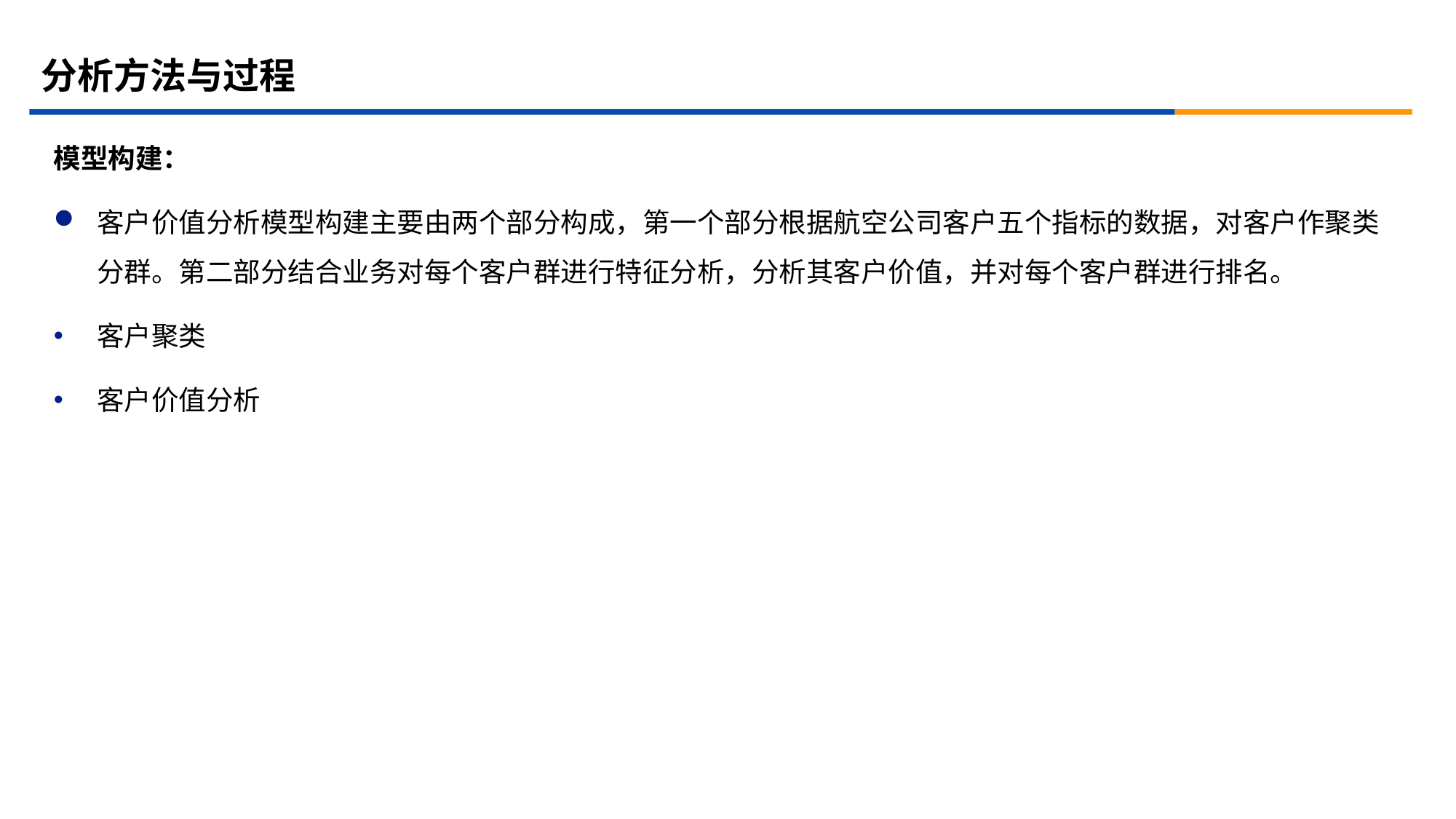

# 分析方法与过程
模型构建：
客户价值分析模型构建主要由两个部分构成，第一个部分根据航空公司客户五个指标的数据，对客户作聚类分群。第二部分结合业务对每个客户群进行特征分析，分析其客户价值，并对每个客户群进行排名。
客户聚类
客户价值分析